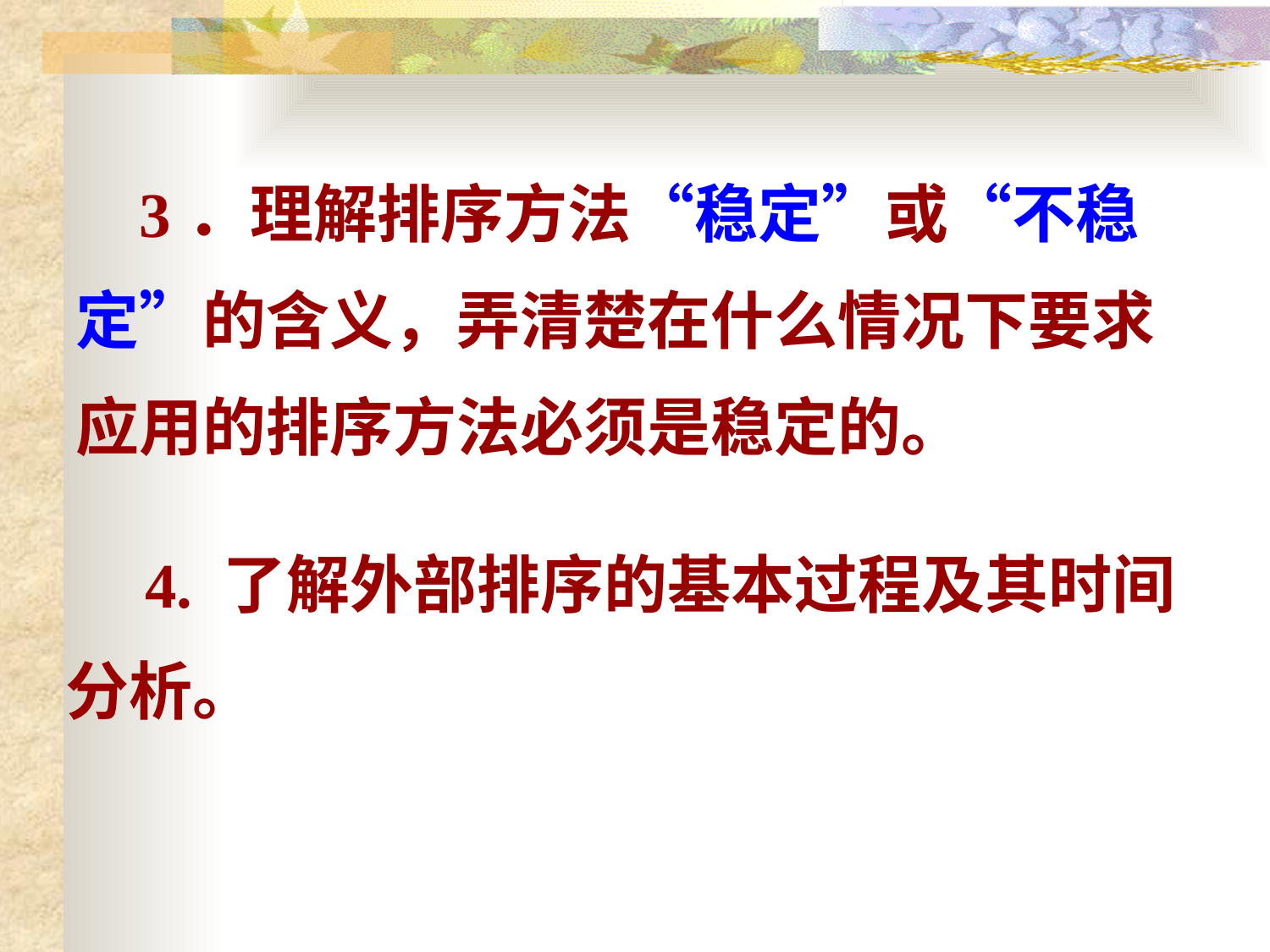

3．理解排序方法“稳定”或“不稳定”的含义，弄清楚在什么情况下要求应用的排序方法必须是稳定的。
     4. 了解外部排序的基本过程及其时间分析。